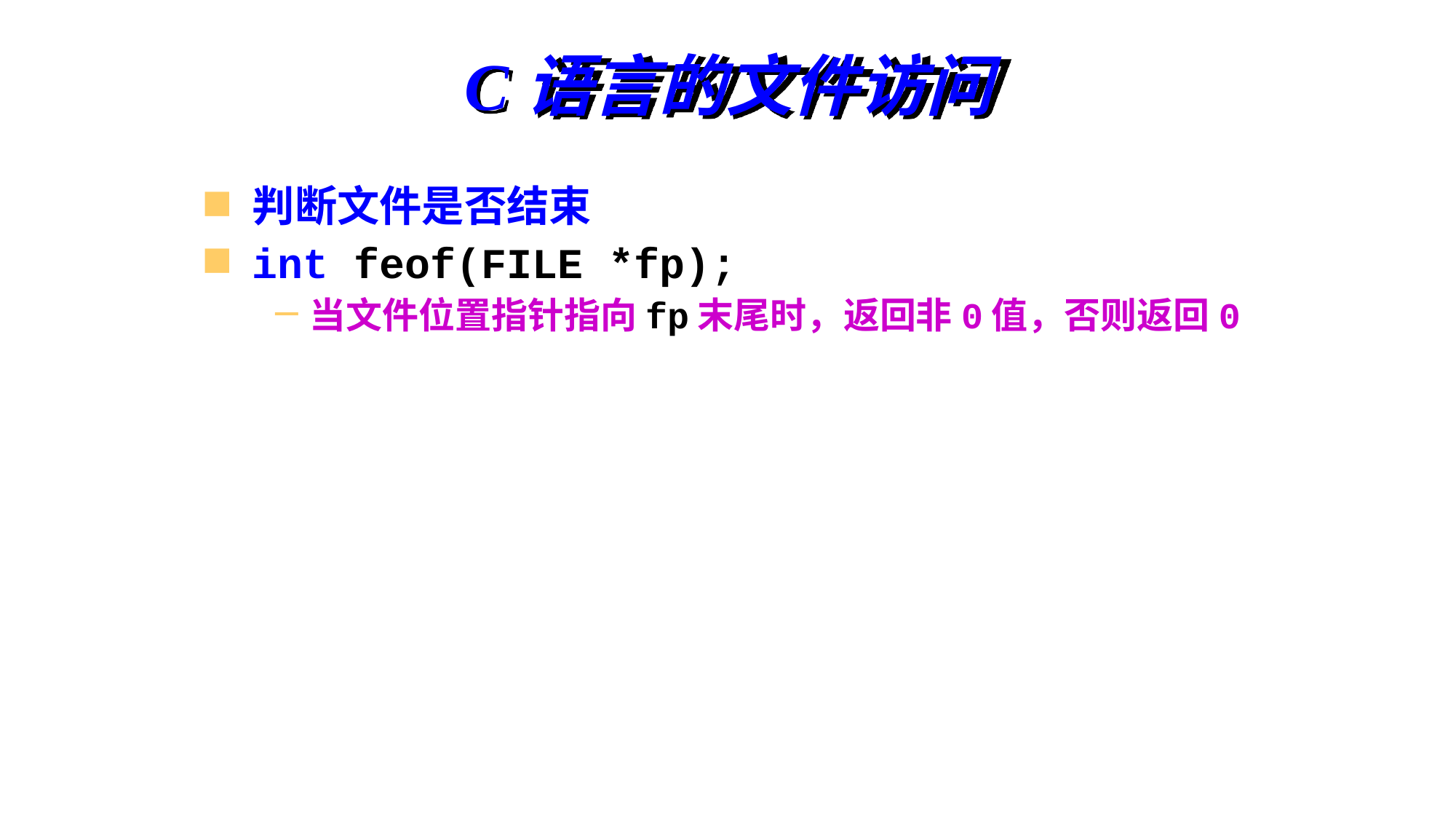

# C语言的文件访问
判断文件是否结束
int feof(FILE *fp);
当文件位置指针指向fp末尾时，返回非0值，否则返回0